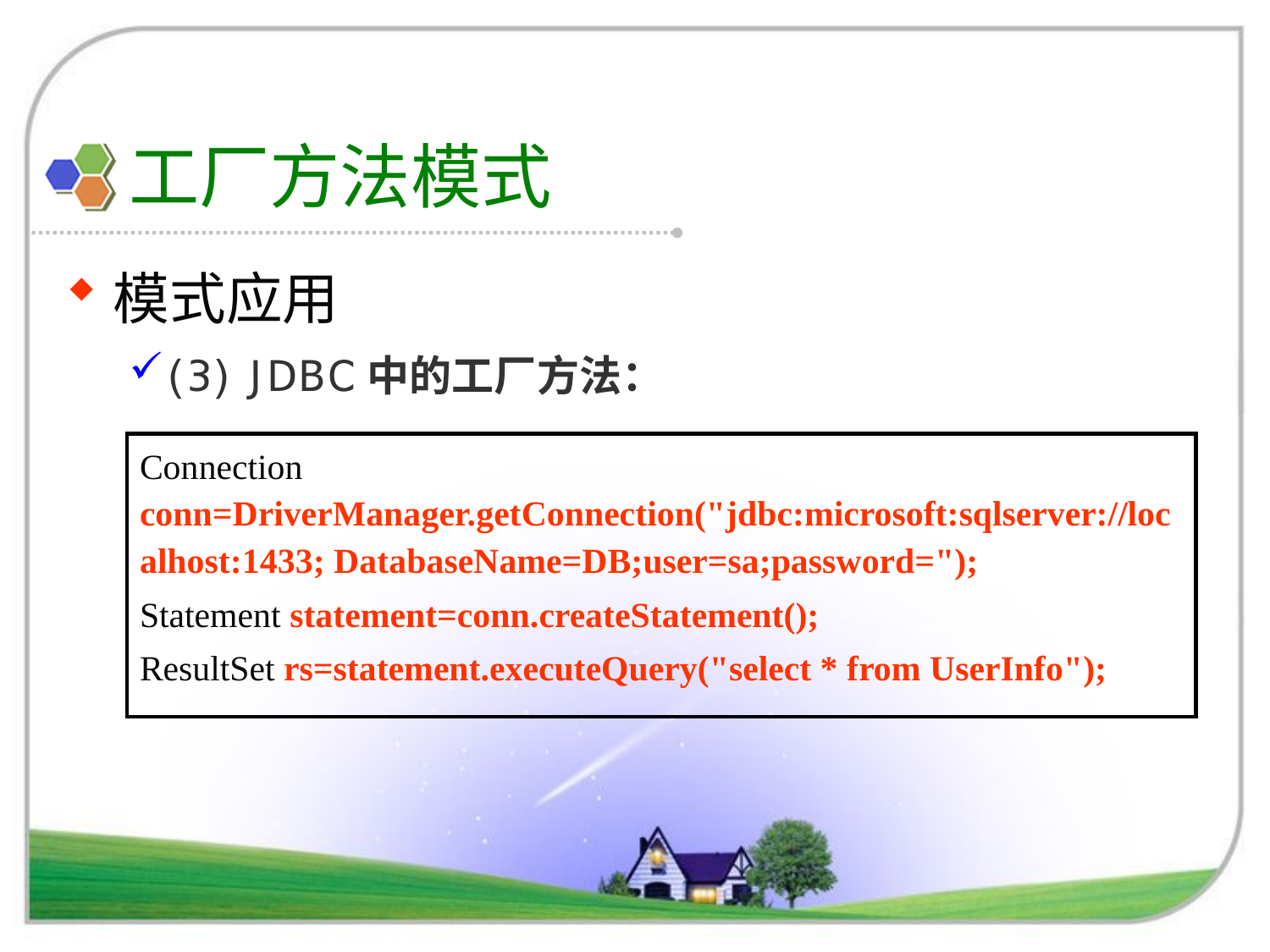

# 工厂方法模式
模式应用
(3) JDBC中的工厂方法：
| Connection conn=DriverManager.getConnection("jdbc:microsoft:sqlserver://localhost:1433; DatabaseName=DB;user=sa;password="); Statement statement=conn.createStatement(); ResultSet rs=statement.executeQuery("select \* from UserInfo"); |
| --- |